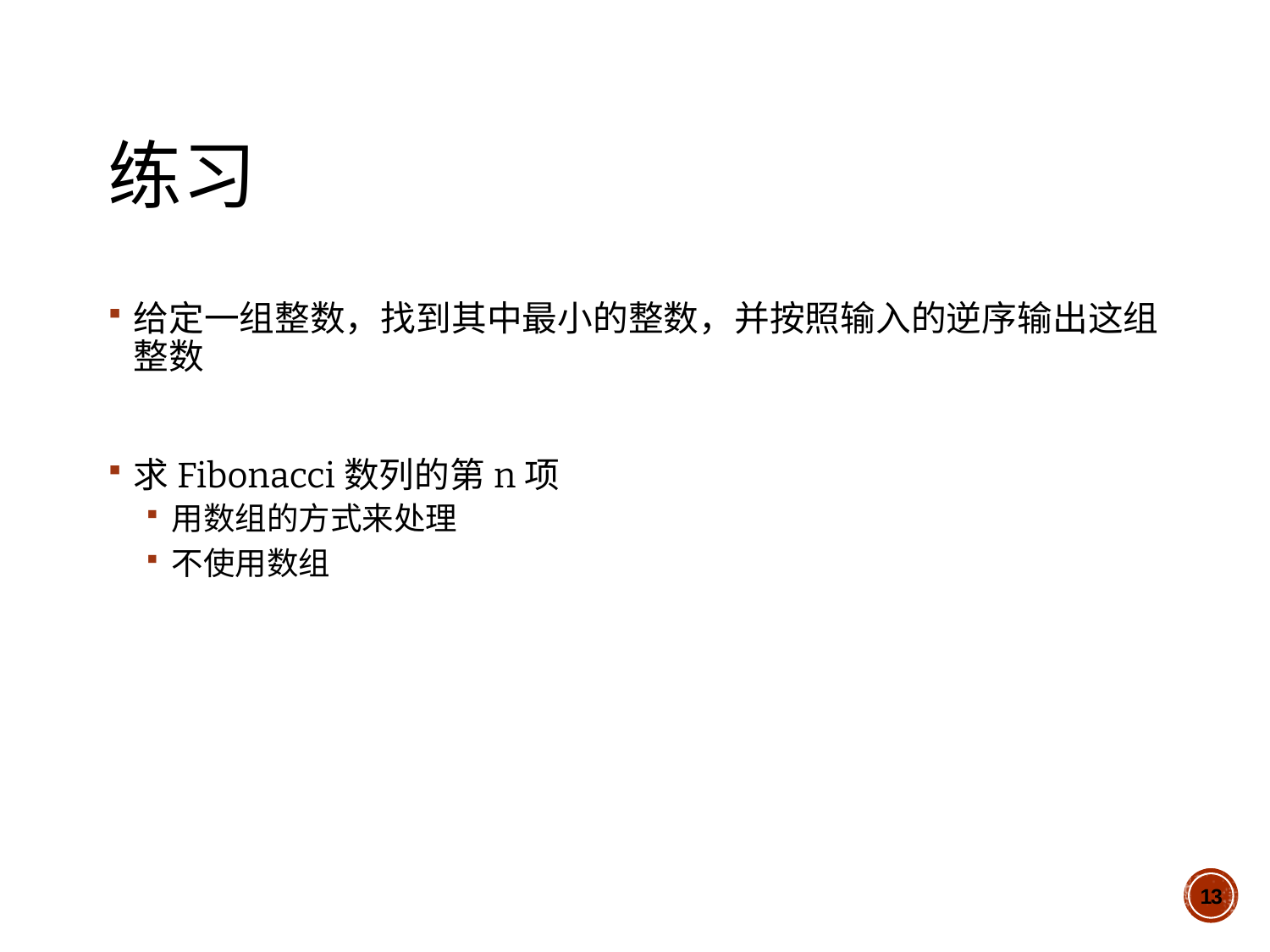

# 练习
给定一组整数，找到其中最小的整数，并按照输入的逆序输出这组整数

求Fibonacci数列的第n项
用数组的方式来处理
不使用数组
13